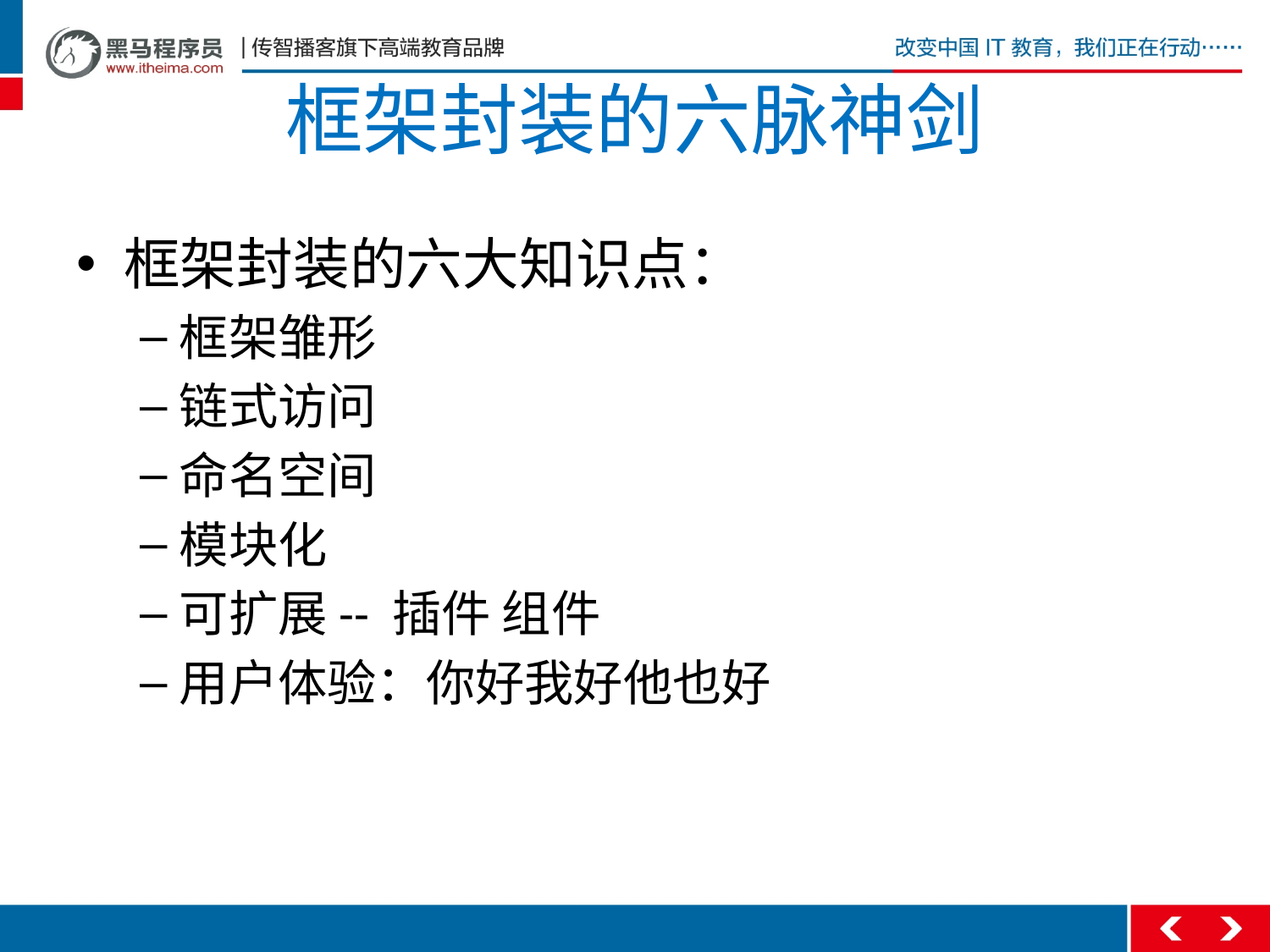

# 框架封装的六脉神剑
框架封装的六大知识点：
框架雏形
链式访问
命名空间
模块化
可扩展-- 插件 组件
用户体验：你好我好他也好